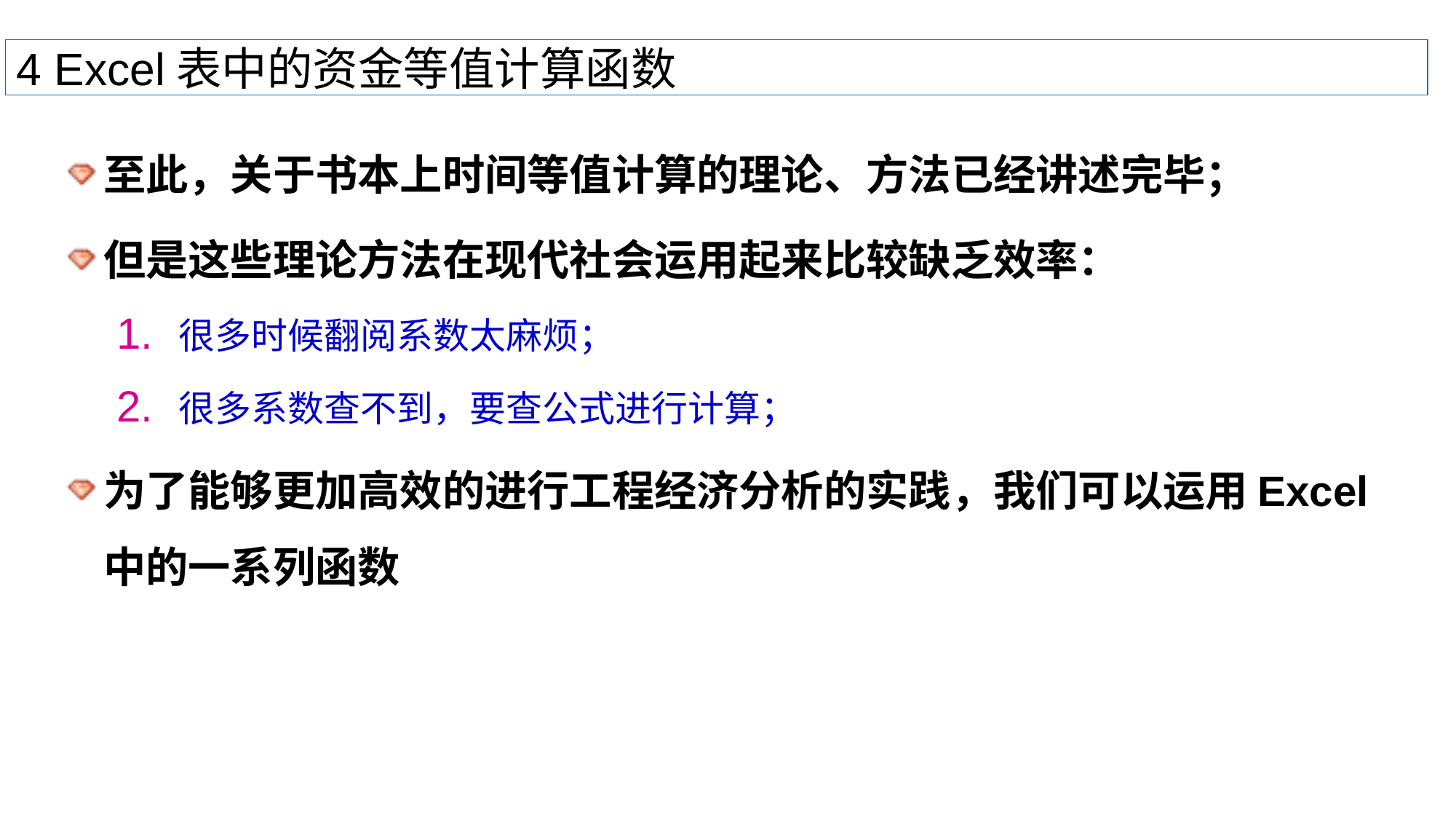

# 4 Excel表中的资金等值计算函数
至此，关于书本上时间等值计算的理论、方法已经讲述完毕；
但是这些理论方法在现代社会运用起来比较缺乏效率：
很多时候翻阅系数太麻烦；
很多系数查不到，要查公式进行计算；
为了能够更加高效的进行工程经济分析的实践，我们可以运用Excel中的一系列函数